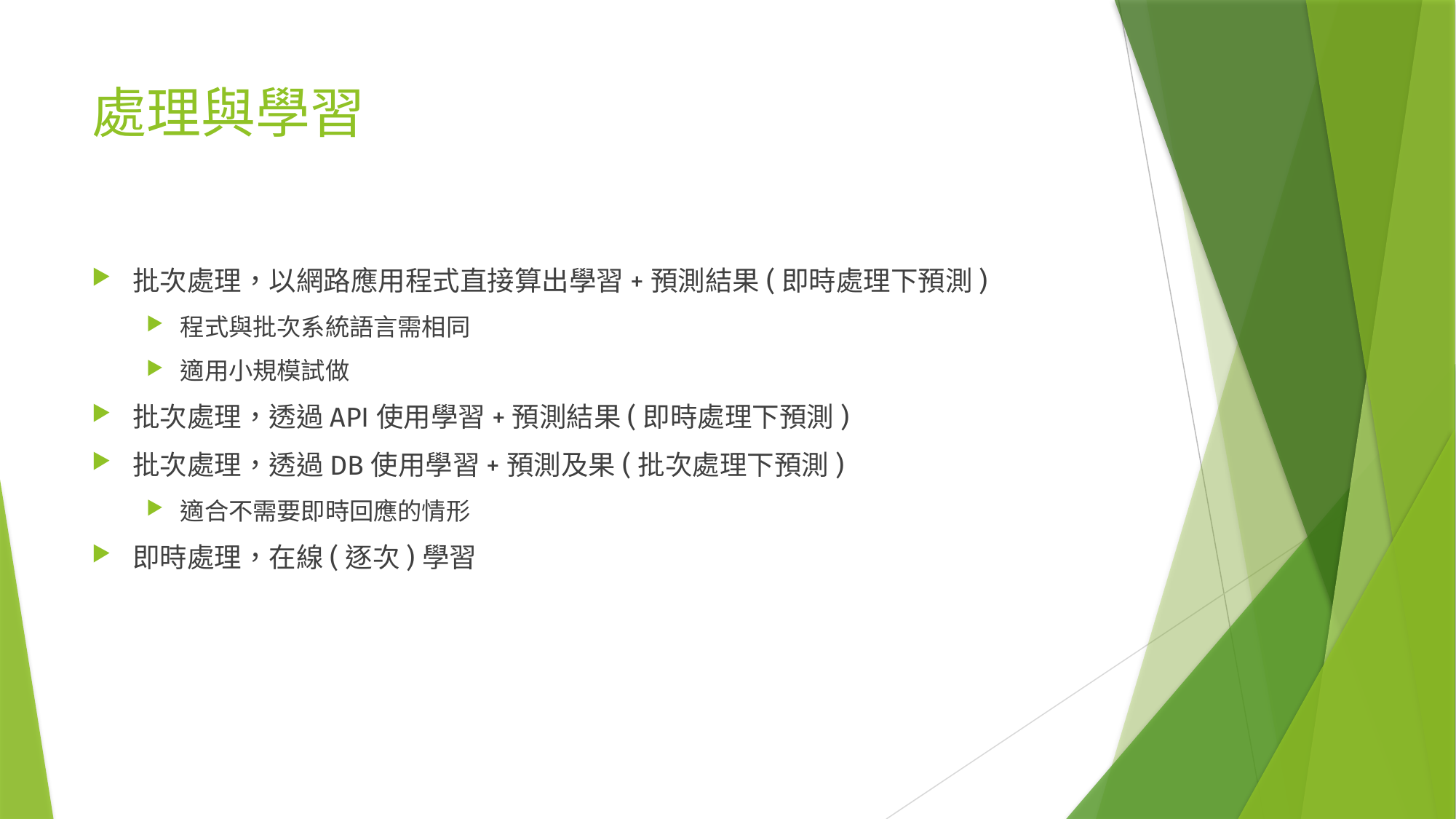

# 處理與學習
批次處理，以網路應用程式直接算出學習+預測結果(即時處理下預測)
程式與批次系統語言需相同
適用小規模試做
批次處理，透過API使用學習+預測結果(即時處理下預測)
批次處理，透過DB使用學習+預測及果(批次處理下預測)
適合不需要即時回應的情形
即時處理，在線(逐次)學習